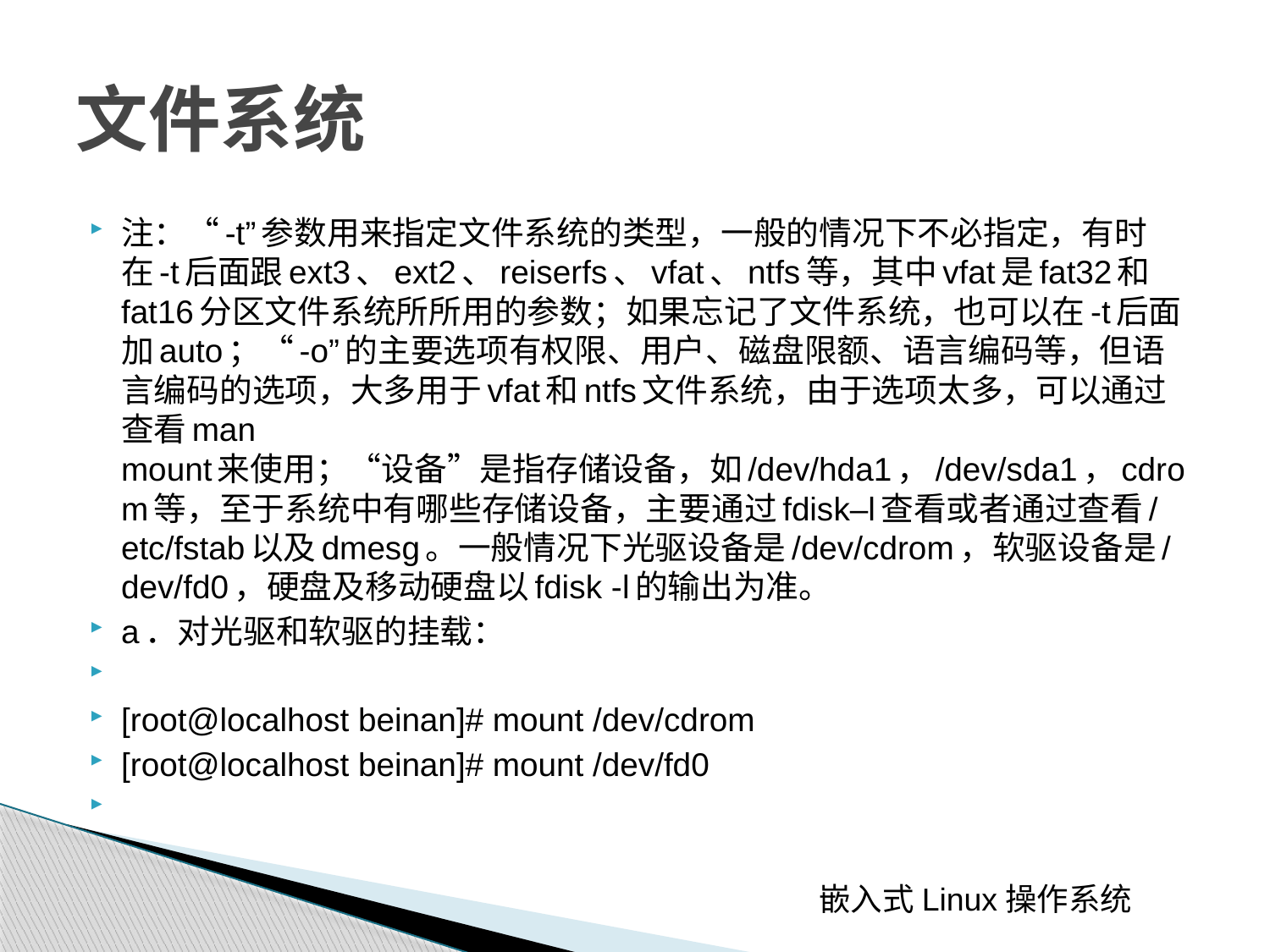

# 文件系统
注：“-t”参数用来指定文件系统的类型，一般的情况下不必指定，有时在-t后面跟ext3、ext2、reiserfs、vfat、ntfs等，其中vfat是fat32和fat16分区文件系统所所用的参数；如果忘记了文件系统，也可以在-t后面加auto；“-o”的主要选项有权限、用户、磁盘限额、语言编码等，但语言编码的选项，大多用于vfat和ntfs文件系统，由于选项太多，可以通过查看man mount来使用；“设备”是指存储设备，如/dev/hda1，/dev/sda1，cdrom等，至于系统中有哪些存储设备，主要通过fdisk–l查看或者通过查看/etc/fstab以及dmesg。一般情况下光驱设备是/dev/cdrom，软驱设备是/dev/fd0，硬盘及移动硬盘以fdisk -l的输出为准。
a．对光驱和软驱的挂载：

[root@localhost beinan]# mount /dev/cdrom
[root@localhost beinan]# mount /dev/fd0

         嵌入式Linux操作系统